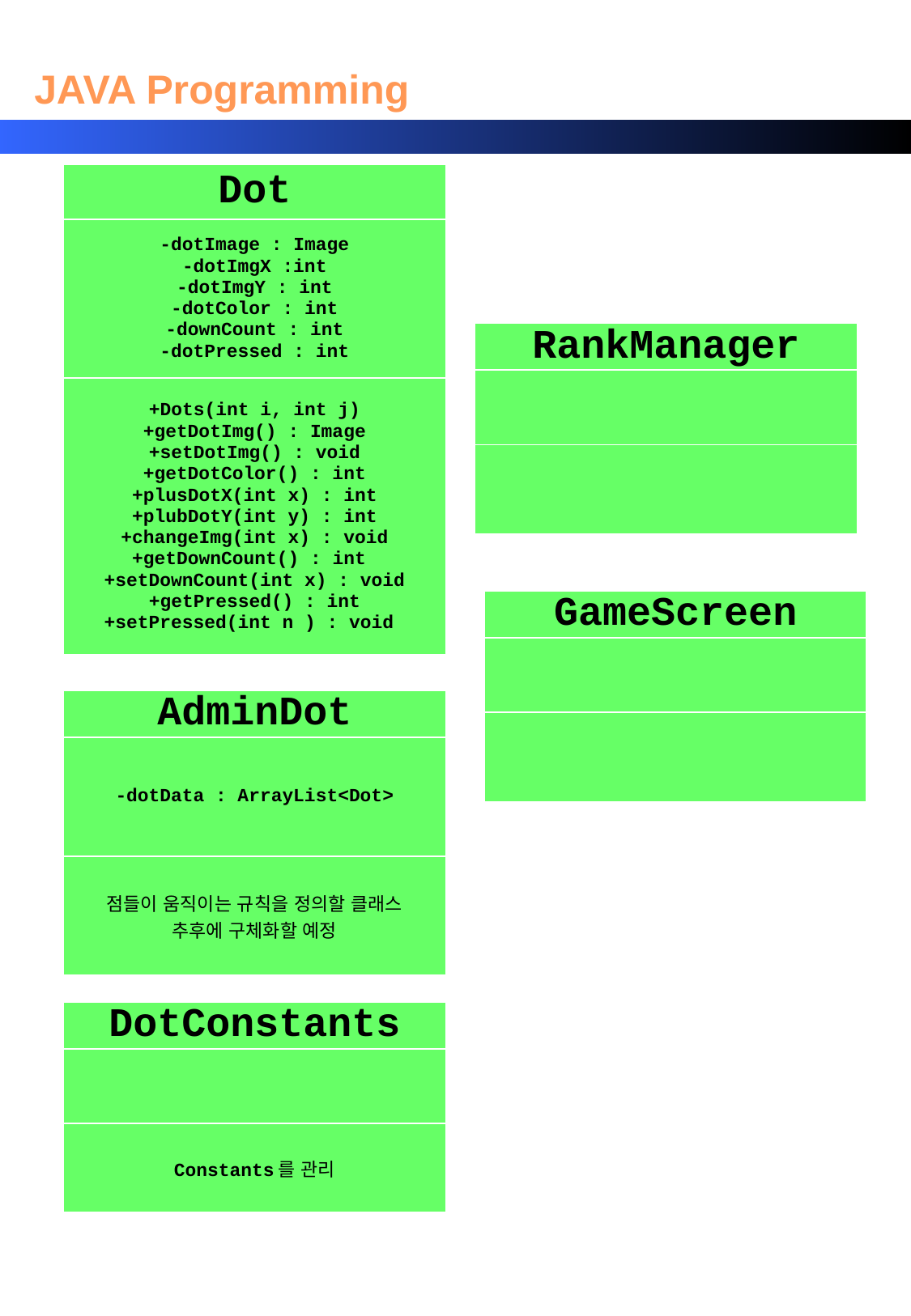

| Dot |
| --- |
| -dotImage : Image -dotImgX :int -dotImgY : int -dotColor : int -downCount : int -dotPressed : int |
| +Dots(int i, int j) +getDotImg() : Image +setDotImg() : void +getDotColor() : int +plusDotX(int x) : int +plubDotY(int y) : int +changeImg(int x) : void +getDownCount() : int +setDownCount(int x) : void +getPressed() : int +setPressed(int n ) : void |
| RankManager |
| --- |
|  |
|  |
| GameScreen |
| --- |
|  |
|  |
| AdminDot |
| --- |
| -dotData : ArrayList<Dot> |
| 점들이 움직이는 규칙을 정의할 클래스 추후에 구체화할 예정 |
| DotConstants |
| --- |
|  |
| Constants를 관리 |